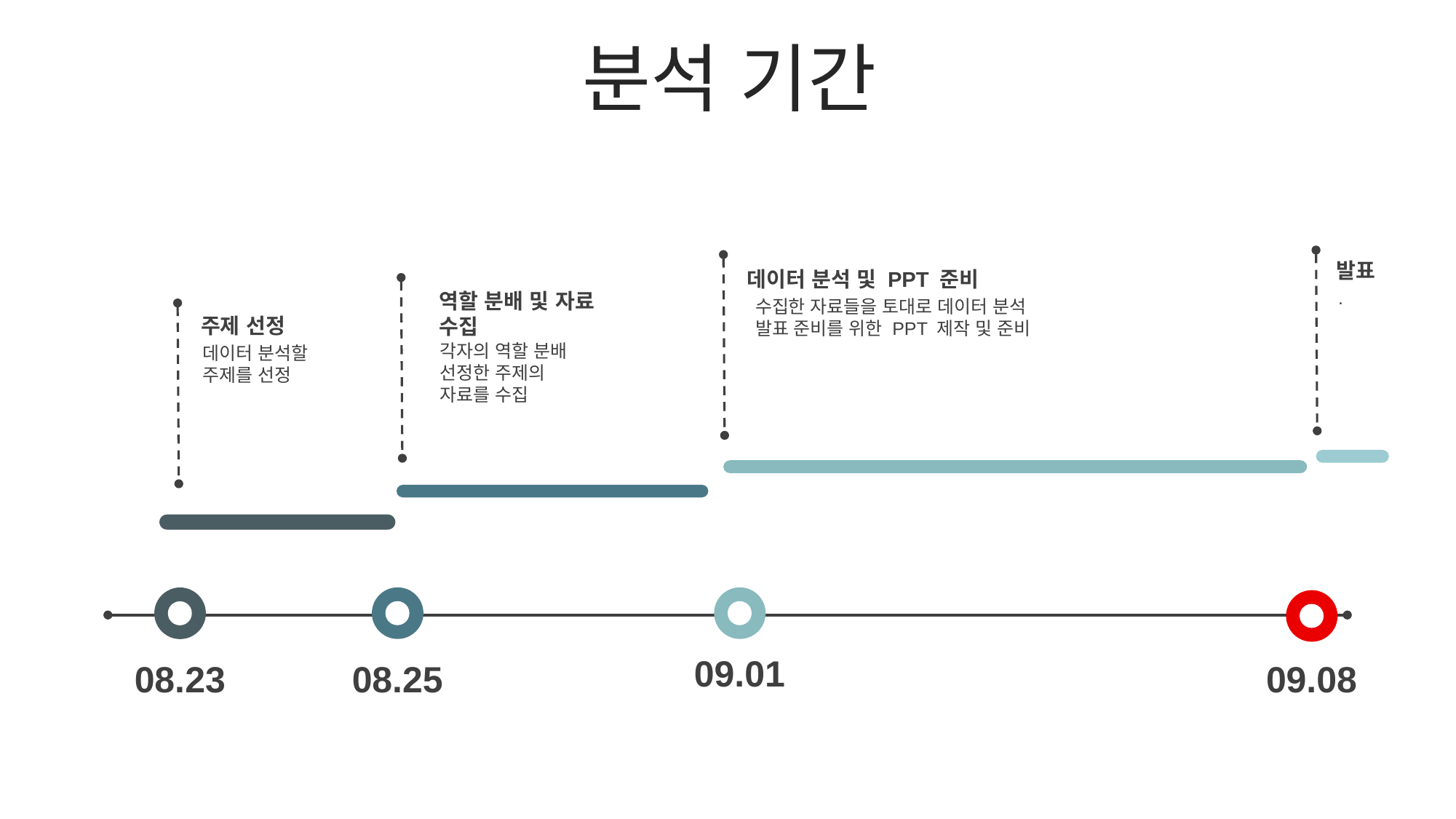

분석 기간
발표
.
데이터 분석 및 PPT 준비
수집한 자료들을 토대로 데이터 분석
발표 준비를 위한 PPT 제작 및 준비
역할 분배 및 자료 수집
각자의 역할 분배
선정한 주제의
자료를 수집
주제 선정
데이터 분석할
주제를 선정

09.01
08.23
08.25
09.08